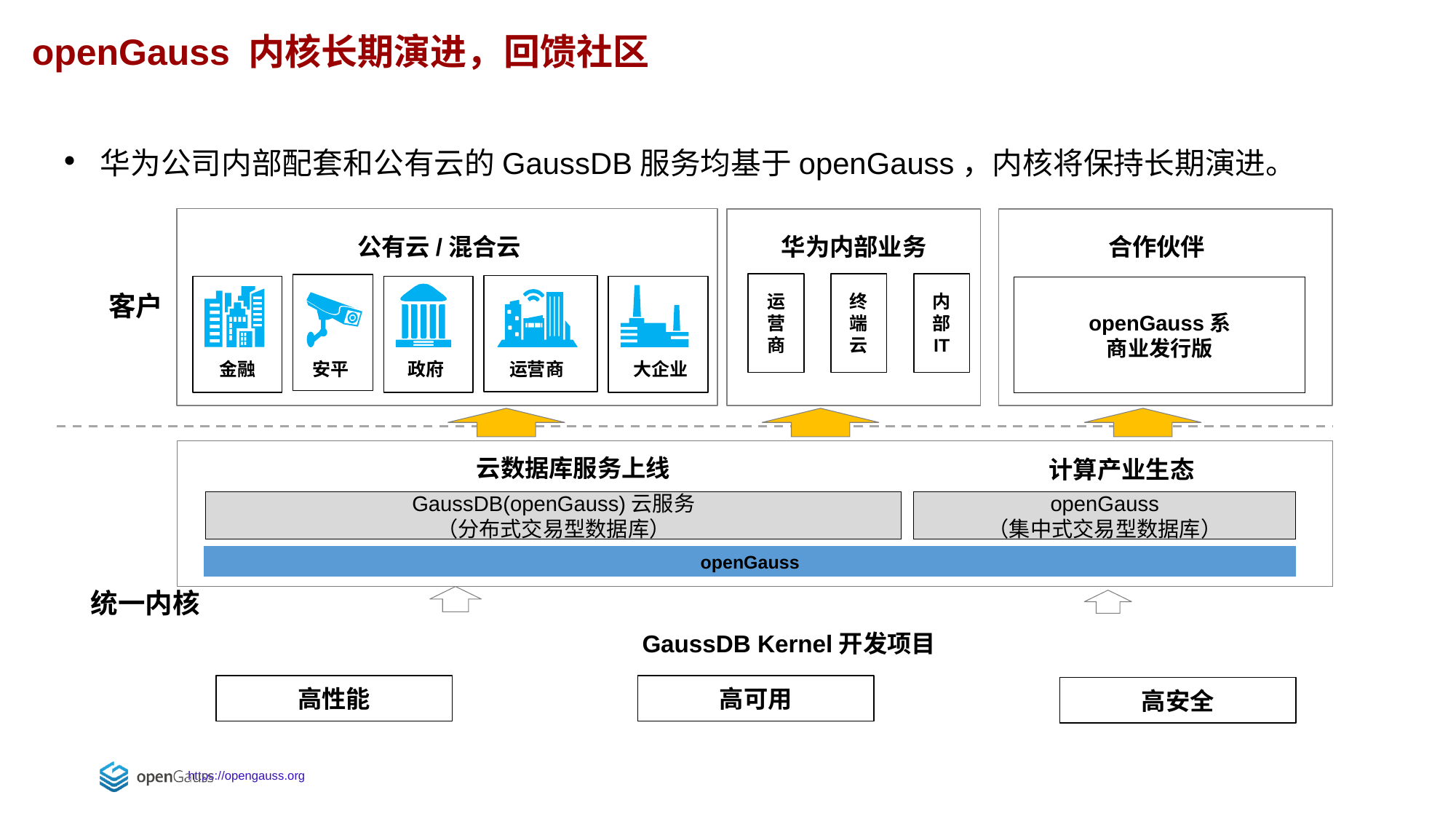

openGauss 内核长期演进，回馈社区
华为公司内部配套和公有云的GaussDB服务均基于openGauss，内核将保持长期演进。

公有云/混合云
华为内部业务
合作伙伴
运营商
终端云
内部
IT

openGauss系
商业发行版

客户

金融
安平
政府
运营商
大企业

云数据库服务上线
计算产业生态
GaussDB(openGauss)云服务
（分布式交易型数据库）
openGauss
（集中式交易型数据库）

openGauss
统一内核

GaussDB Kernel开发项目
高性能
高可用
高安全